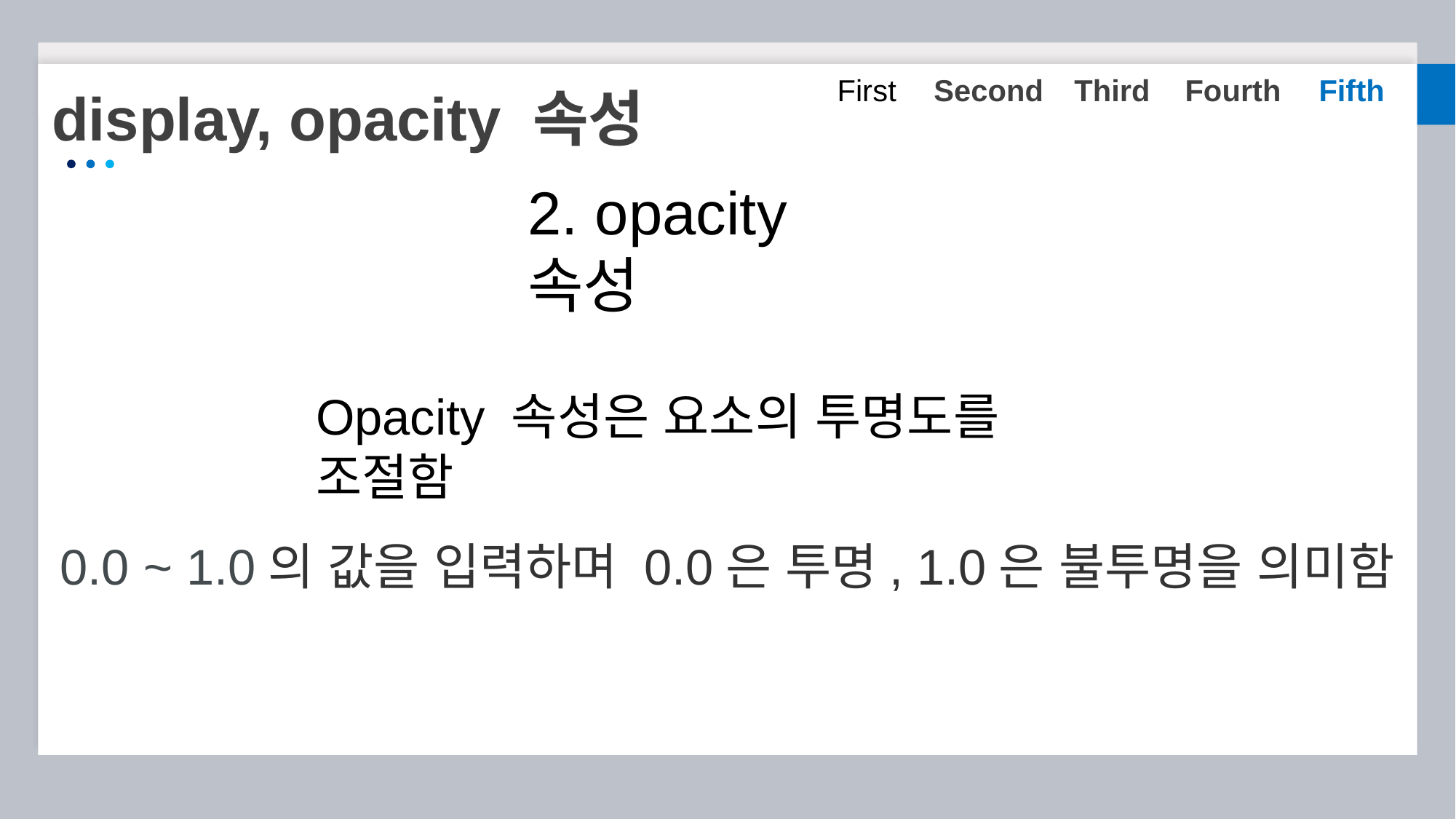

First
Second
Third
Fourth
Fifth
display, opacity 속성

2. opacity 속성
Opacity 속성은 요소의 투명도를 조절함
0.0 ~ 1.0의 값을 입력하며 0.0은 투명, 1.0은 불투명을 의미함